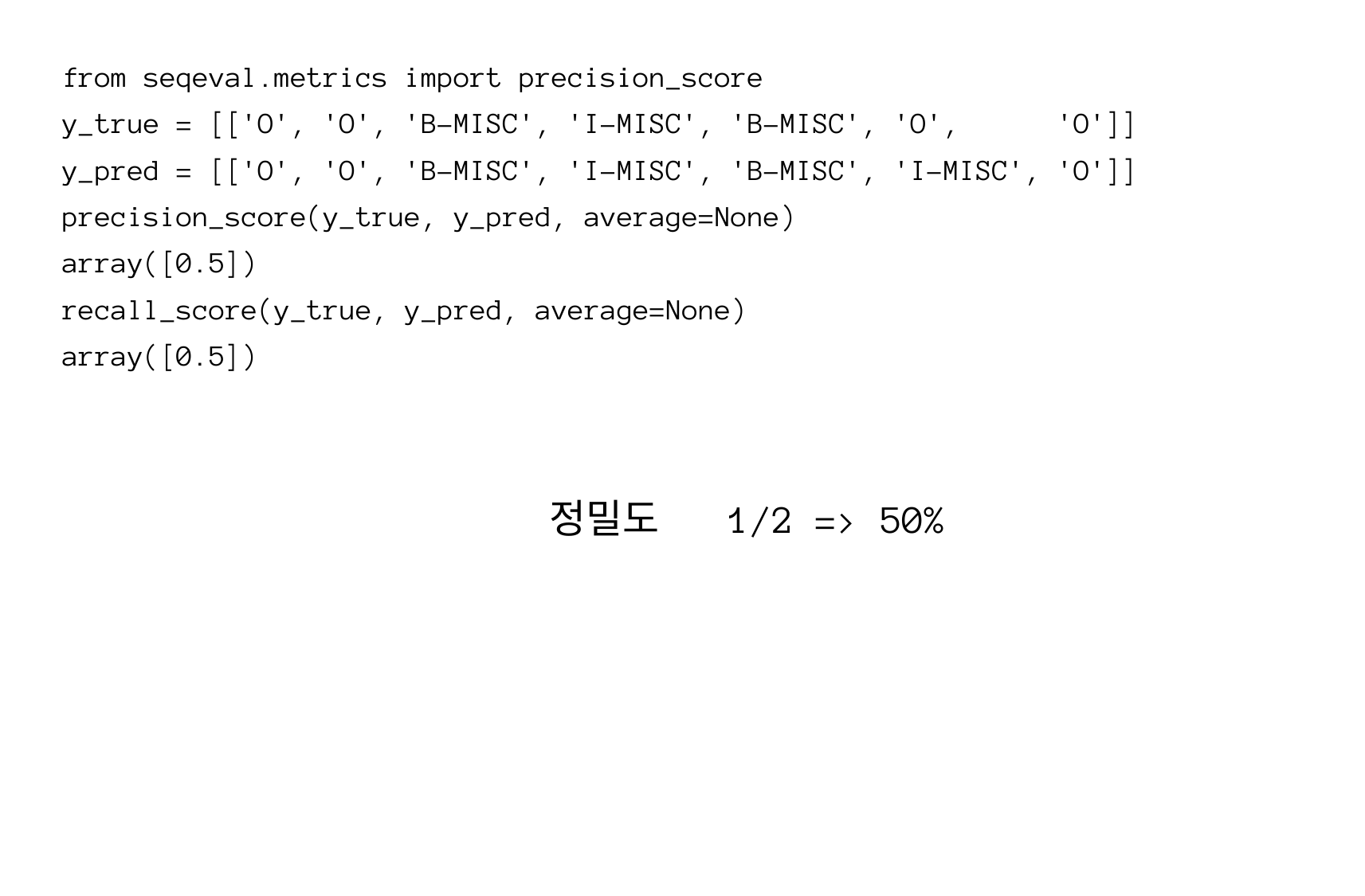

from seqeval.metrics import precision_score
y_true = [['O', 'O', 'B-MISC', 'I-MISC', 'B-MISC', 'O',      'O']]
y_pred = [['O', 'O', 'B-MISC', 'I-MISC', 'B-MISC', 'I-MISC', 'O']]
precision_score(y_true, y_pred, average=None)
array([0.5])
recall_score(y_true, y_pred, average=None)
array([0.5])

정밀도
1/2 => 50%